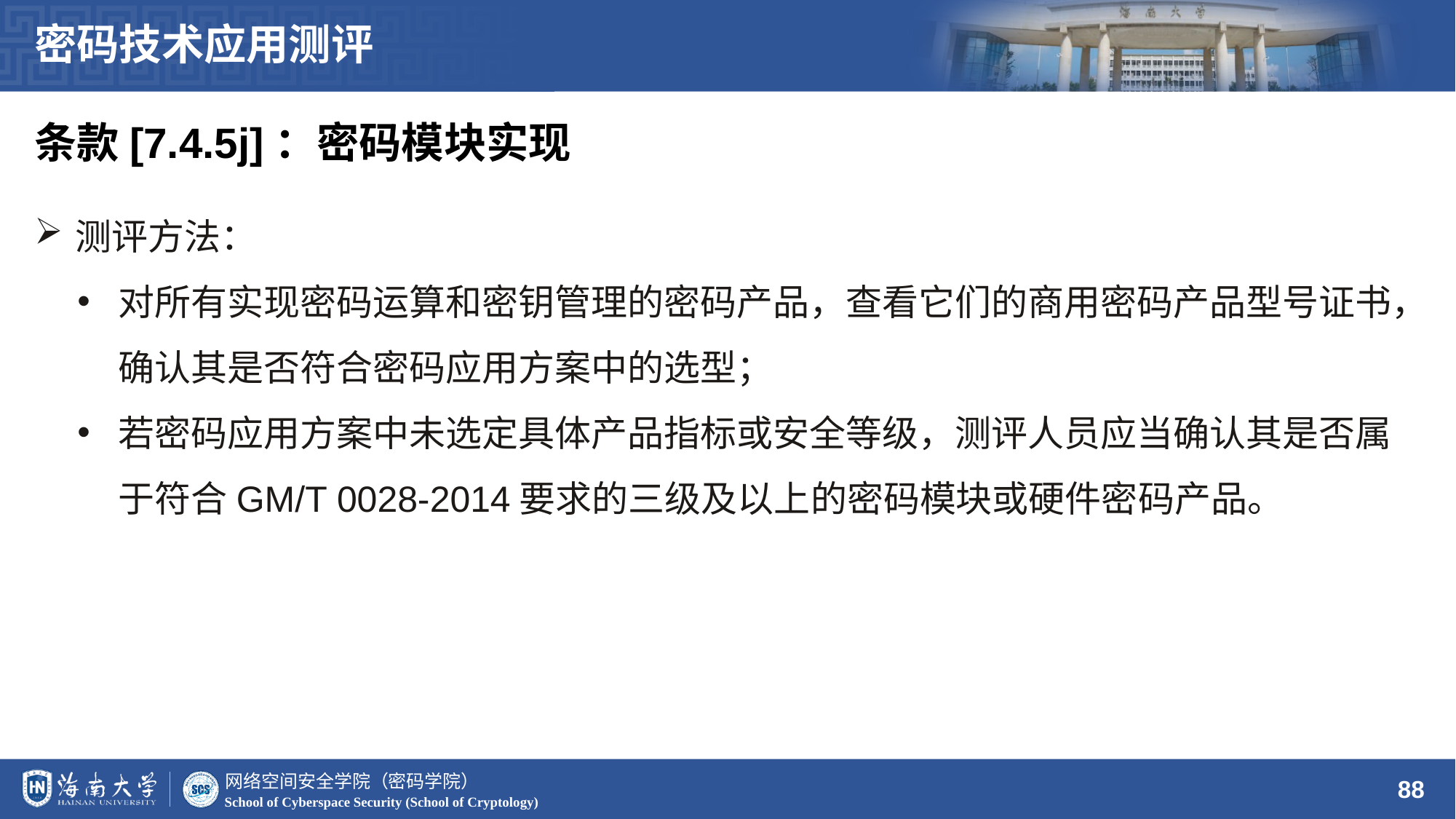

密码技术应用测评
条款[7.4.5j]：密码模块实现
测评方法：
对所有实现密码运算和密钥管理的密码产品，查看它们的商用密码产品型号证书，确认其是否符合密码应用方案中的选型；
若密码应用方案中未选定具体产品指标或安全等级，测评人员应当确认其是否属于符合GM/T 0028-2014要求的三级及以上的密码模块或硬件密码产品。
88